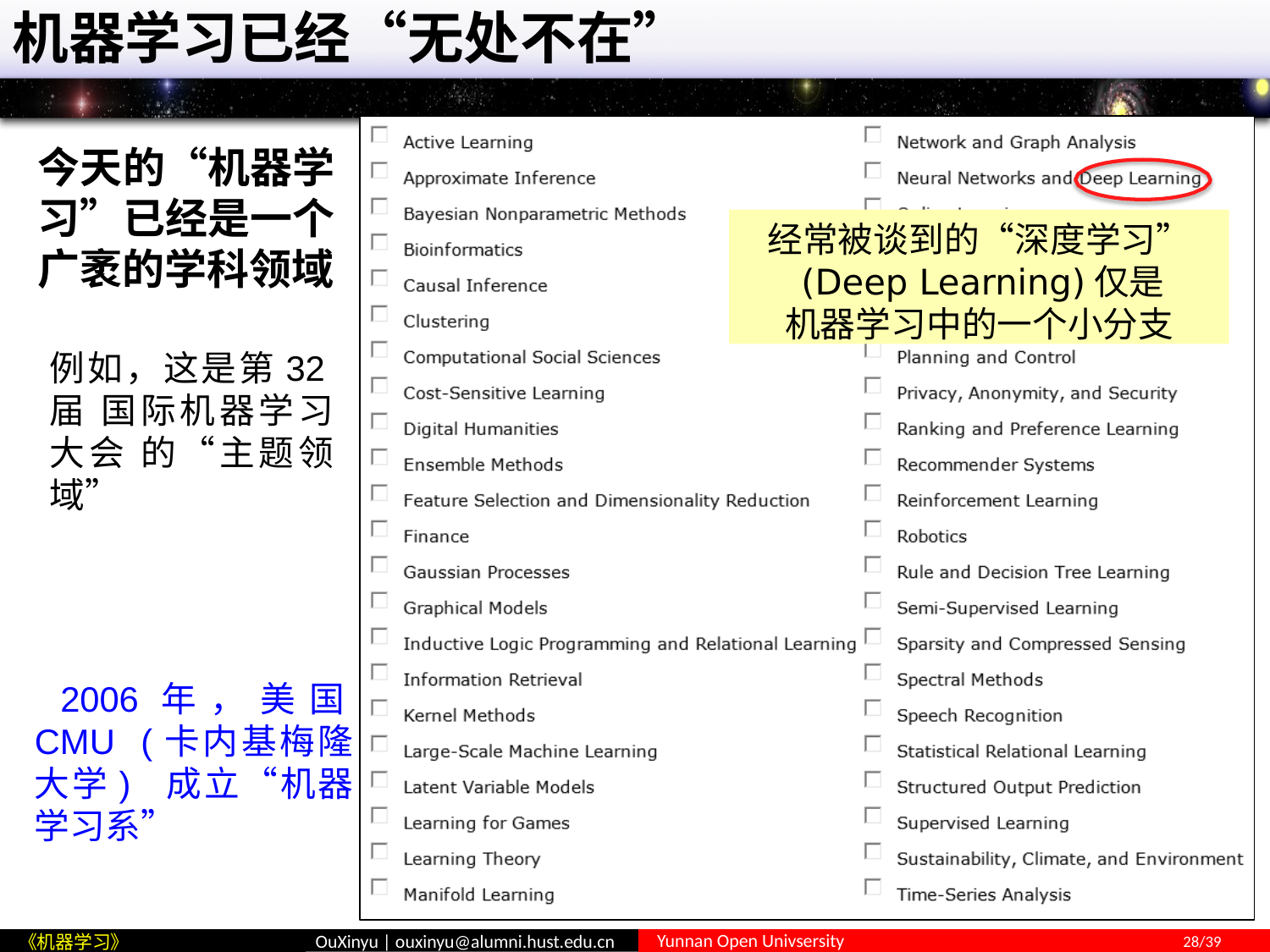

# 机器学习已经“无处不在”

今天的“机器学 习”已经是一个 广袤的学科领域

经常被谈到的“深度学习”  (Deep Learning)仅是 机器学习中的一个小分支
例如，这是第32届 国际机器学习大会 的“主题领域”
2006年，美国CMU  (卡内基梅隆大学)  成立“机器学习系”